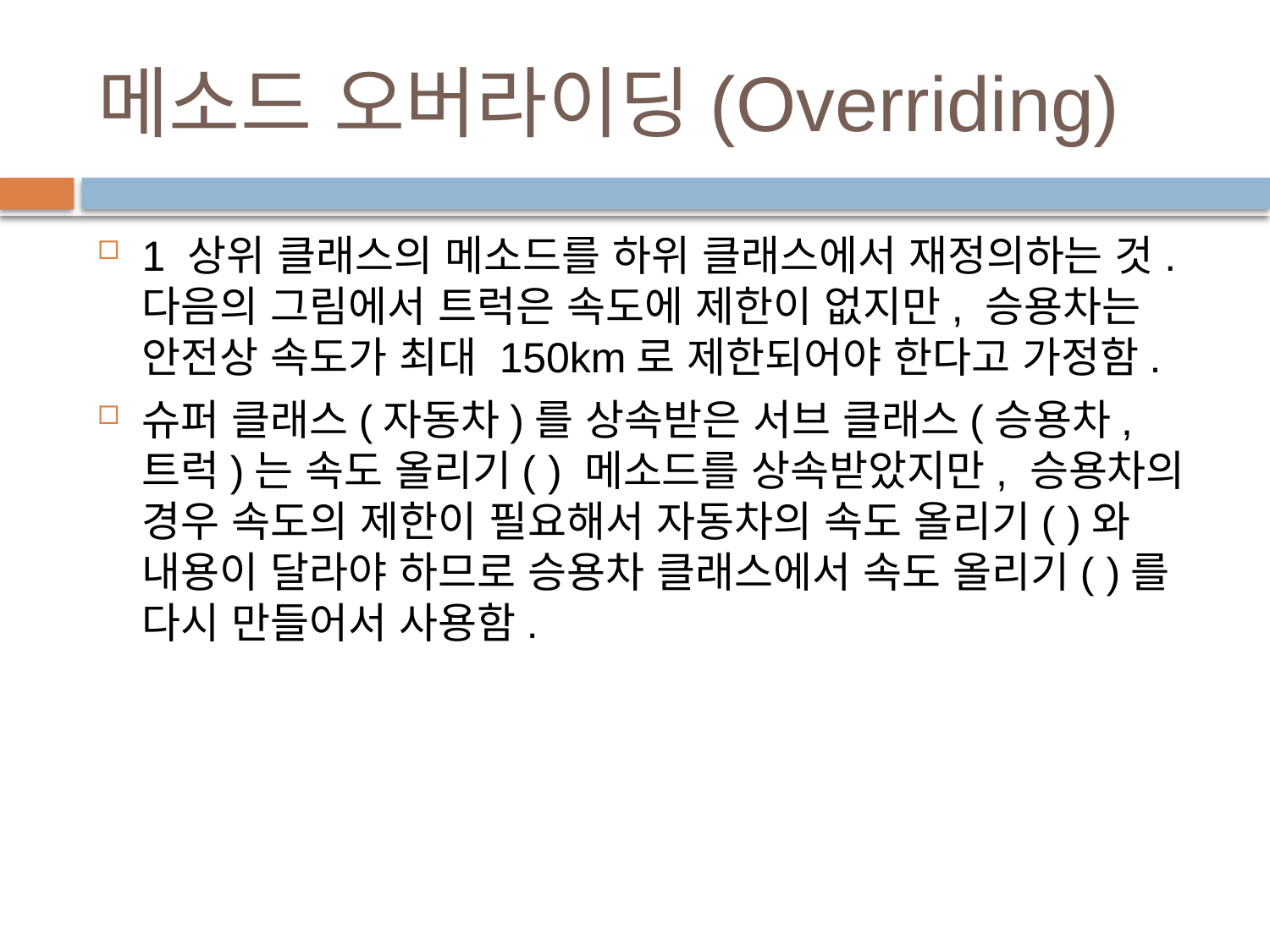

# 메소드 오버라이딩(Overriding)
1 상위 클래스의 메소드를 하위 클래스에서 재정의하는 것. 다음의 그림에서 트럭은 속도에 제한이 없지만, 승용차는 안전상 속도가 최대 150km로 제한되어야 한다고 가정함.
슈퍼 클래스(자동차)를 상속받은 서브 클래스(승용차, 트럭)는 속도 올리기( ) 메소드를 상속받았지만, 승용차의 경우 속도의 제한이 필요해서 자동차의 속도 올리기( )와 내용이 달라야 하므로 승용차 클래스에서 속도 올리기( )를 다시 만들어서 사용함.